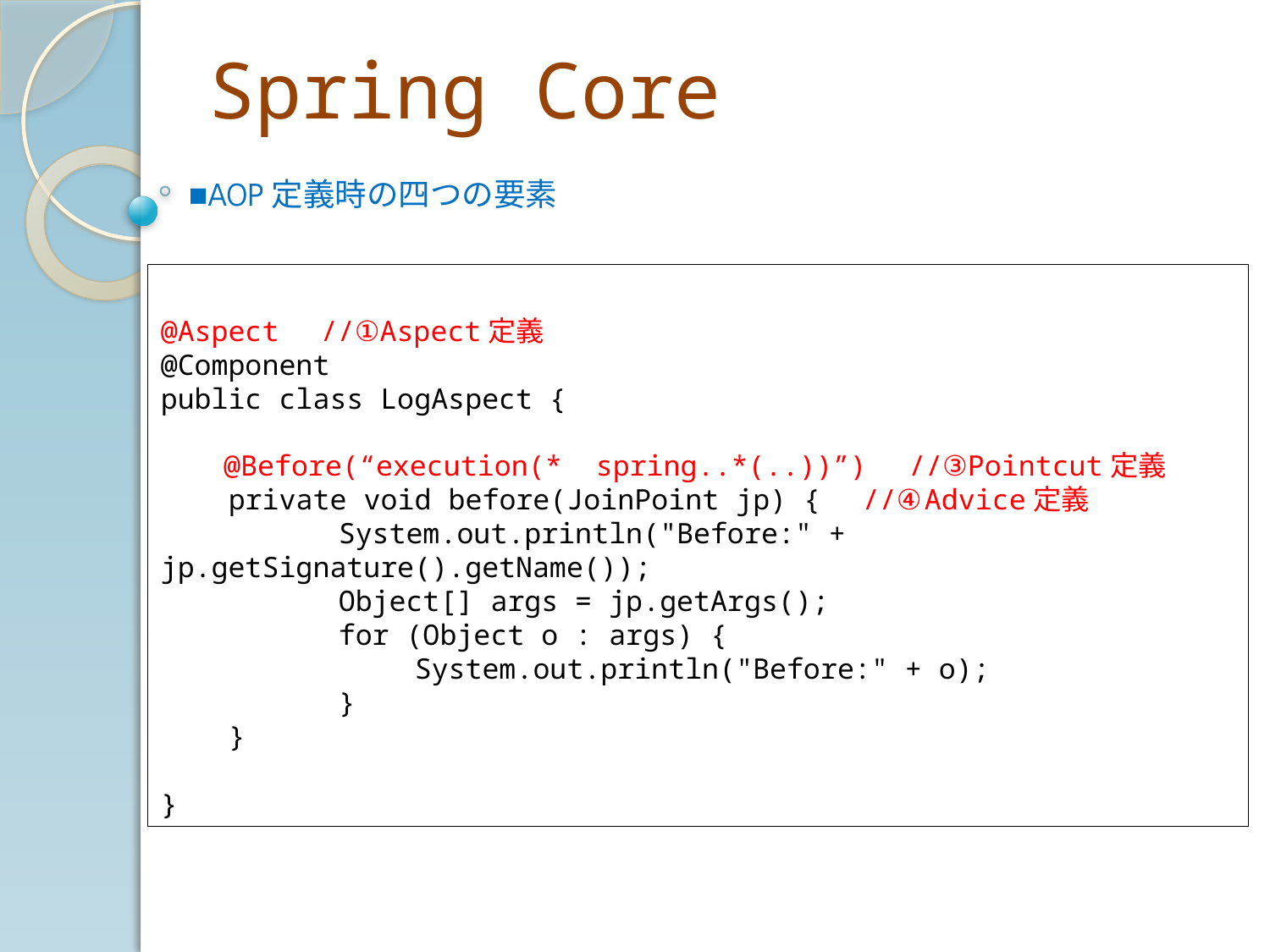

# Spring Core
■AOP定義時の四つの要素

@Aspect　//①Aspect定義
@Component
public class LogAspect {

　　@Before(“execution(*  spring..*(..))”)　//③Pointcut定義
    private void before(JoinPoint jp) {　//④Advice定義
	   System.out.println("Before:" + jp.getSignature().getName());
	   Object[] args = jp.getArgs();
	   for (Object o : args) {
		System.out.println("Before:" + o);
	   }
    }

}